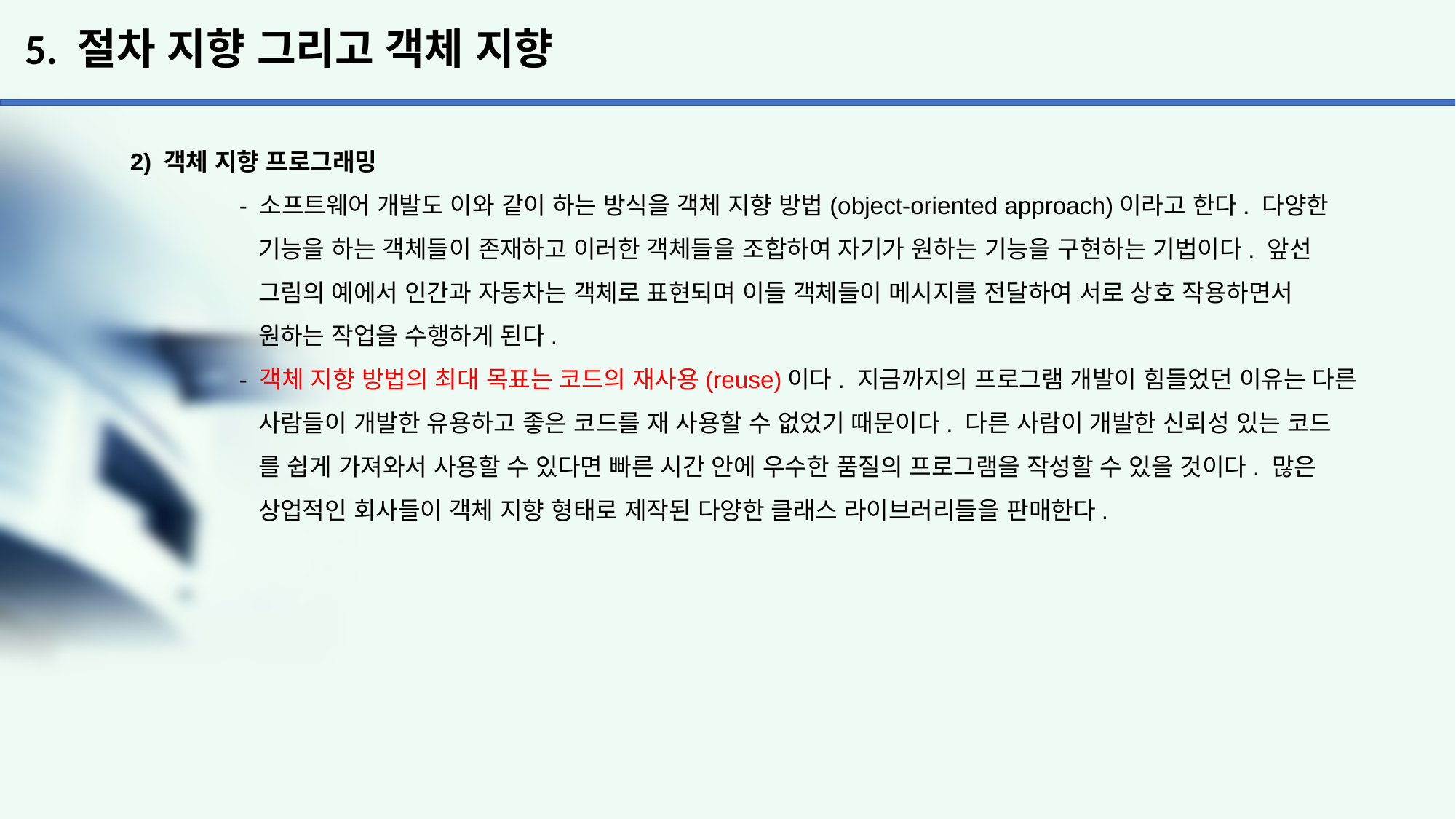

# 5. 절차 지향 그리고 객체 지향
2) 객체 지향 프로그래밍
	- 소프트웨어 개발도 이와 같이 하는 방식을 객체 지향 방법(object-oriented approach)이라고 한다. 다양한
	  기능을 하는 객체들이 존재하고 이러한 객체들을 조합하여 자기가 원하는 기능을 구현하는 기법이다. 앞선
	  그림의 예에서 인간과 자동차는 객체로 표현되며 이들 객체들이 메시지를 전달하여 서로 상호 작용하면서
	  원하는 작업을 수행하게 된다.
	- 객체 지향 방법의 최대 목표는 코드의 재사용(reuse)이다. 지금까지의 프로그램 개발이 힘들었던 이유는 다른
	  사람들이 개발한 유용하고 좋은 코드를 재 사용할 수 없었기 때문이다. 다른 사람이 개발한 신뢰성 있는 코드
	  를 쉽게 가져와서 사용할 수 있다면 빠른 시간 안에 우수한 품질의 프로그램을 작성할 수 있을 것이다. 많은
	  상업적인 회사들이 객체 지향 형태로 제작된 다양한 클래스 라이브러리들을 판매한다.